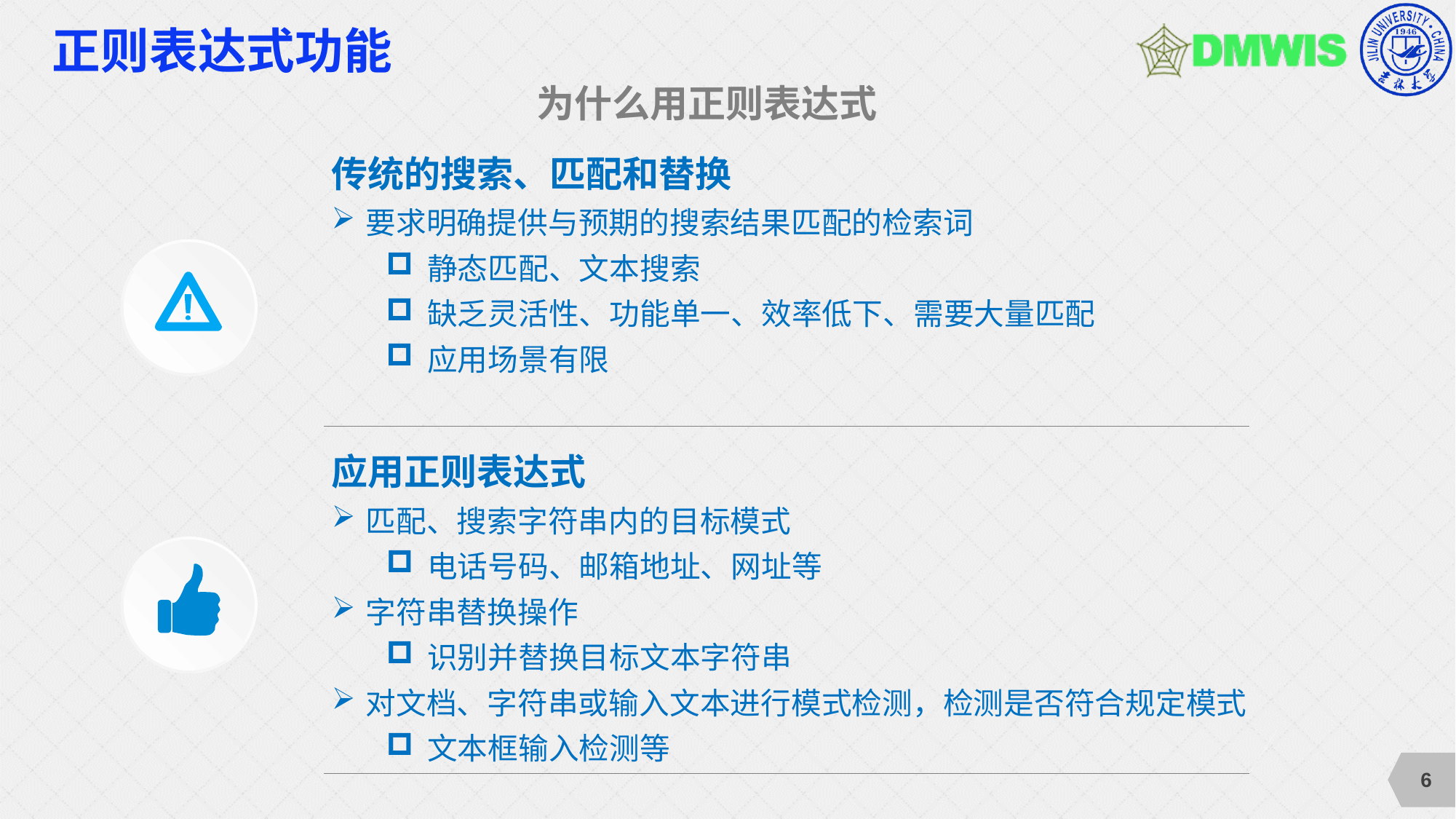

# 正则表达式功能
为什么用正则表达式
传统的搜索、匹配和替换
要求明确提供与预期的搜索结果匹配的检索词
静态匹配、文本搜索
缺乏灵活性、功能单一、效率低下、需要大量匹配
应用场景有限

应用正则表达式
匹配、搜索字符串内的目标模式
电话号码、邮箱地址、网址等
字符串替换操作
识别并替换目标文本字符串
对文档、字符串或输入文本进行模式检测，检测是否符合规定模式
文本框输入检测等

6